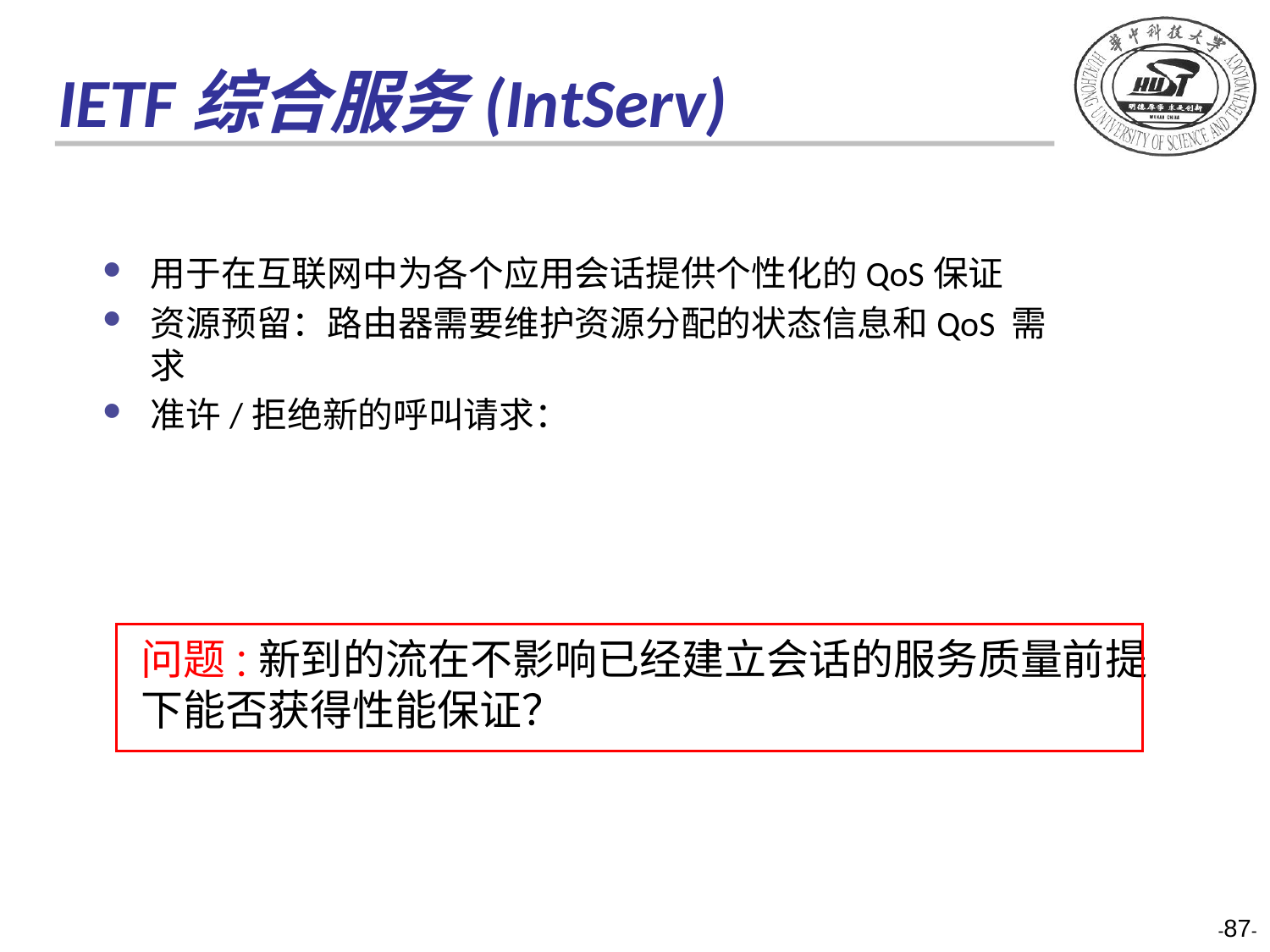

# IETF综合服务(IntServ)
用于在互联网中为各个应用会话提供个性化的QoS保证
资源预留：路由器需要维护资源分配的状态信息和QoS 需求
准许/拒绝新的呼叫请求：

问题:新到的流在不影响已经建立会话的服务质量前提
下能否获得性能保证？
-87-